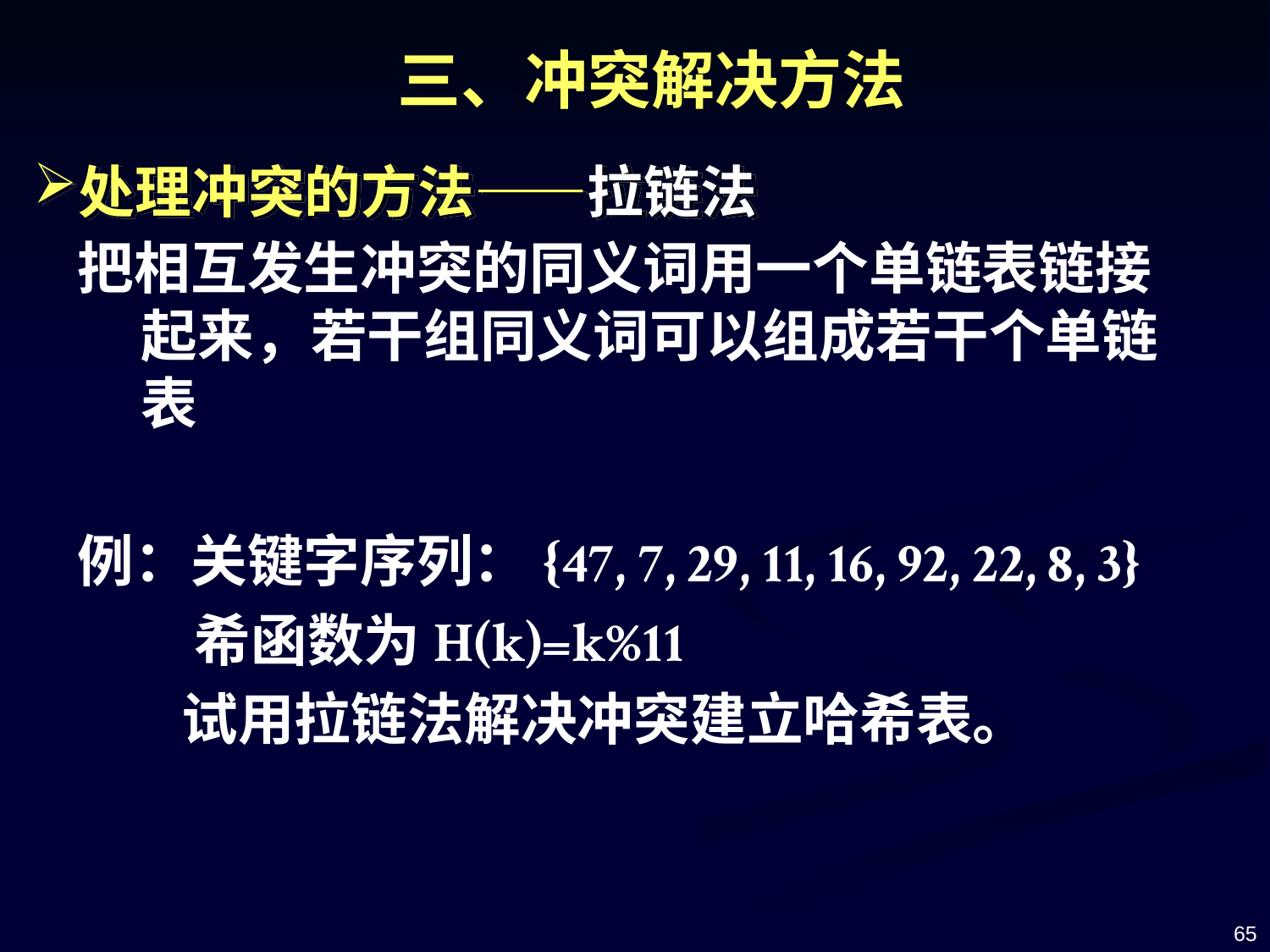

三、冲突解决方法
处理冲突的方法——拉链法
把相互发生冲突的同义词用一个单链表链接起来，若干组同义词可以组成若干个单链表

例：关键字序列：{47, 7, 29, 11, 16, 92, 22, 8, 3}
        希函数为H(k)=k%11
       试用拉链法解决冲突建立哈希表。
65